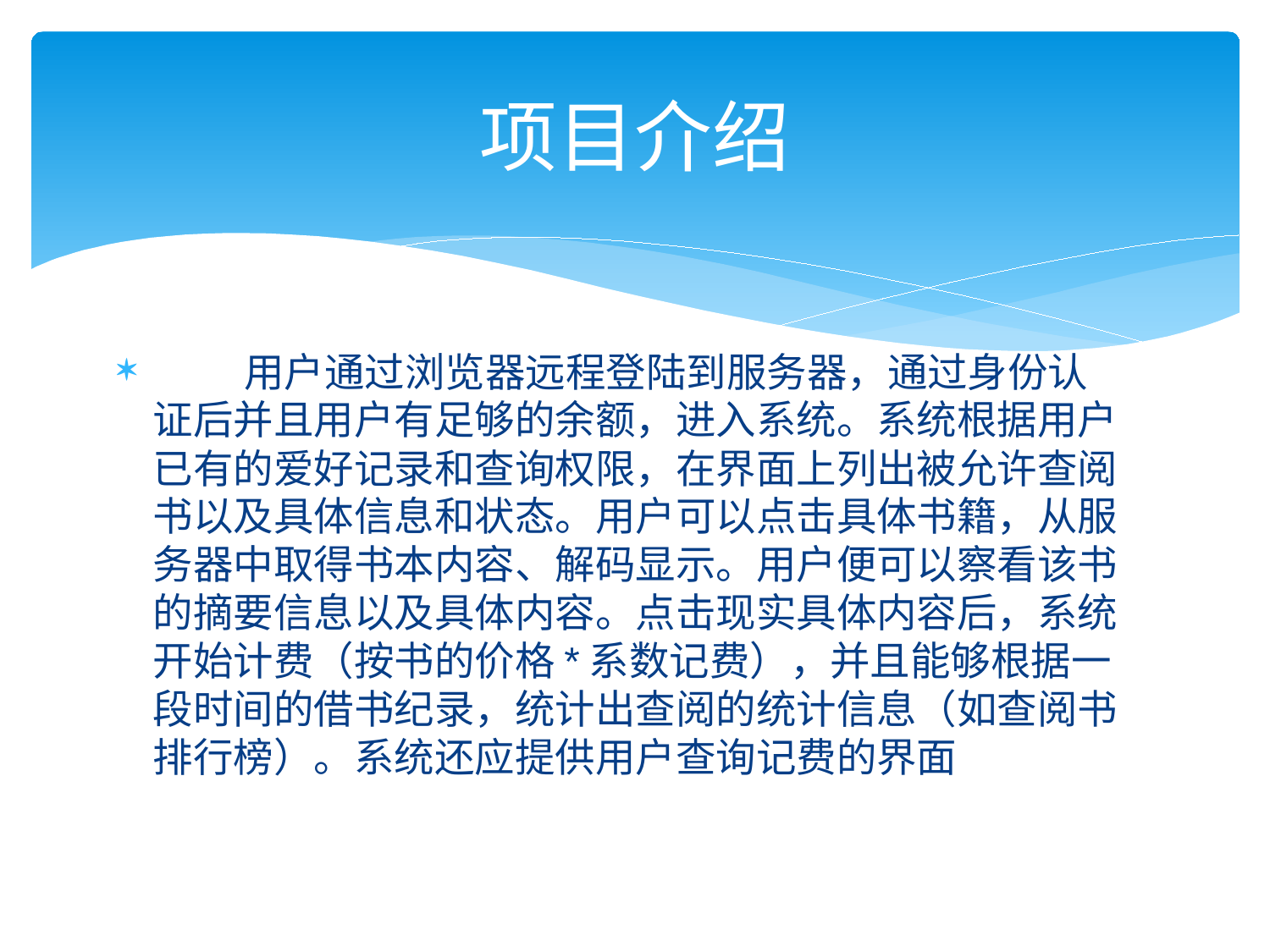

# 项目介绍
         用户通过浏览器远程登陆到服务器，通过身份认证后并且用户有足够的余额，进入系统。系统根据用户已有的爱好记录和查询权限，在界面上列出被允许查阅书以及具体信息和状态。用户可以点击具体书籍，从服务器中取得书本内容、解码显示。用户便可以察看该书的摘要信息以及具体内容。点击现实具体内容后，系统开始计费（按书的价格*系数记费），并且能够根据一段时间的借书纪录，统计出查阅的统计信息（如查阅书排行榜）。系统还应提供用户查询记费的界面